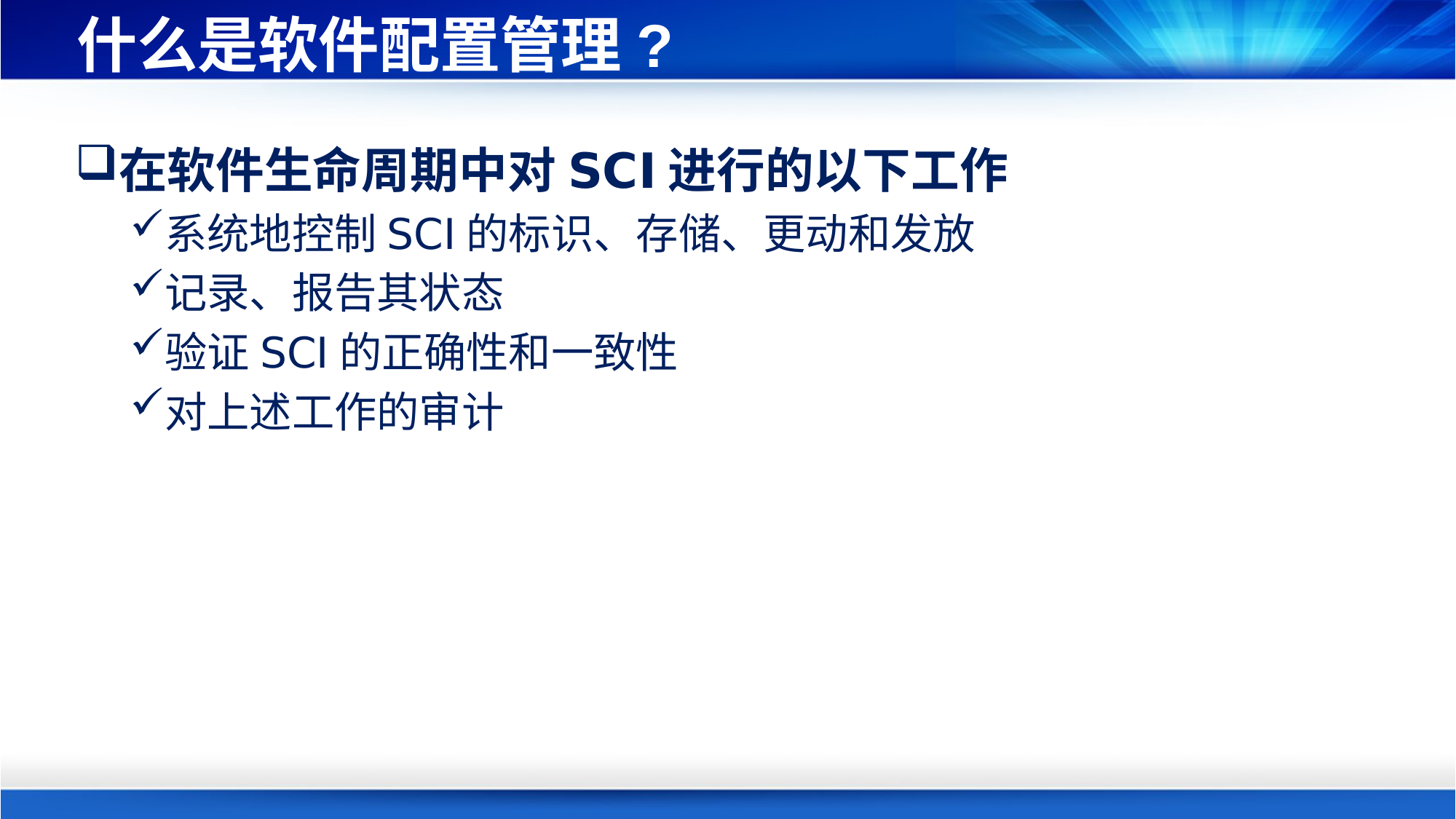

# 什么是软件配置管理?
在软件生命周期中对SCI进行的以下工作
系统地控制SCI的标识、存储、更动和发放
记录、报告其状态
验证SCI的正确性和一致性
对上述工作的审计